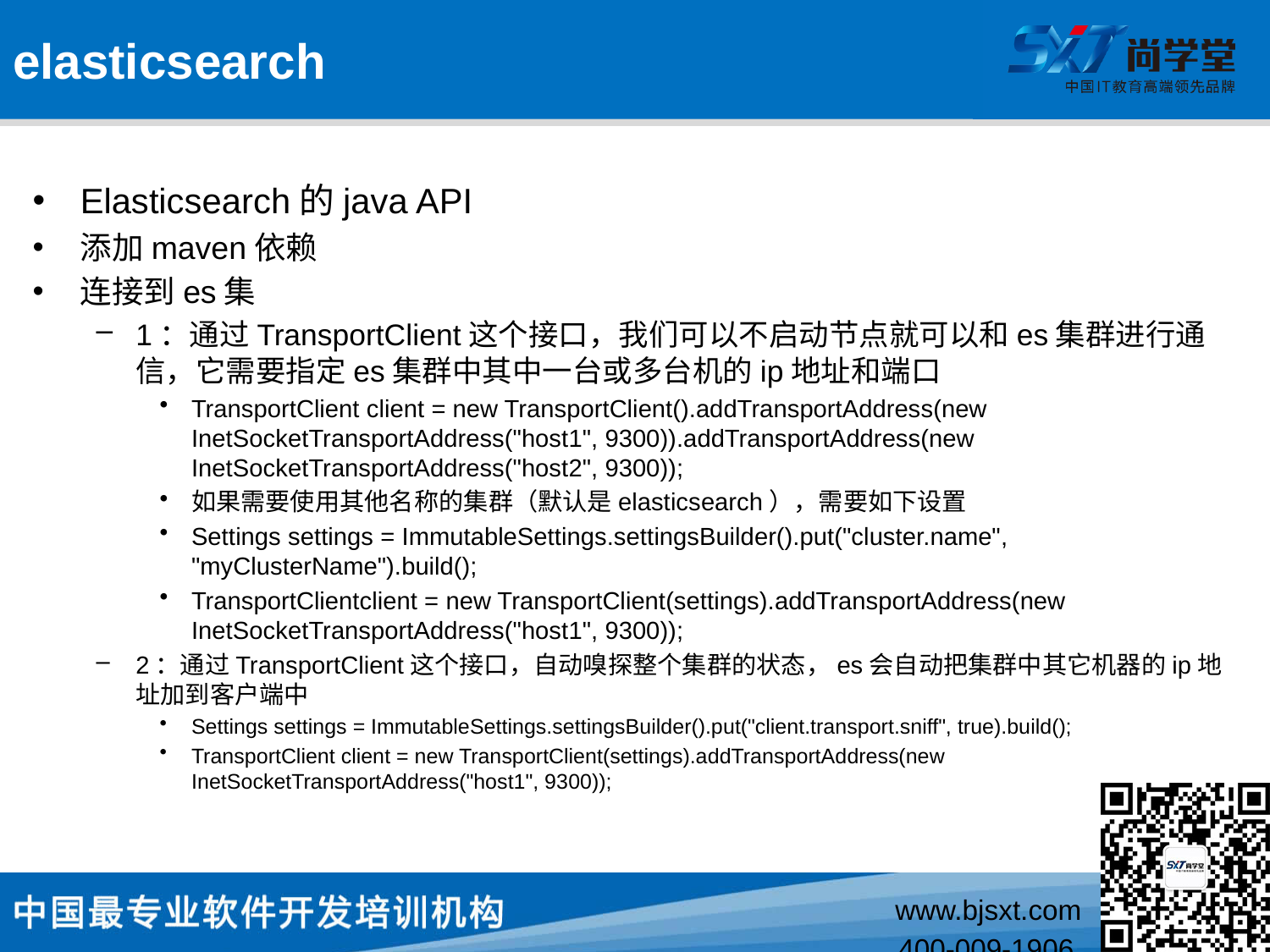

# elasticsearch
Elasticsearch的java API
添加maven依赖
连接到es集
1：通过TransportClient这个接口，我们可以不启动节点就可以和es集群进行通信，它需要指定es集群中其中一台或多台机的ip地址和端口
TransportClient client = new TransportClient().addTransportAddress(new InetSocketTransportAddress("host1", 9300)).addTransportAddress(new InetSocketTransportAddress("host2", 9300));
如果需要使用其他名称的集群（默认是elasticsearch），需要如下设置
Settings settings = ImmutableSettings.settingsBuilder().put("cluster.name", "myClusterName").build();
TransportClientclient = new TransportClient(settings).addTransportAddress(new InetSocketTransportAddress("host1", 9300));
2：通过TransportClient这个接口，自动嗅探整个集群的状态，es会自动把集群中其它机器的ip地址加到客户端中
Settings settings = ImmutableSettings.settingsBuilder().put("client.transport.sniff", true).build();
TransportClient client = new TransportClient(settings).addTransportAddress(new InetSocketTransportAddress("host1", 9300));